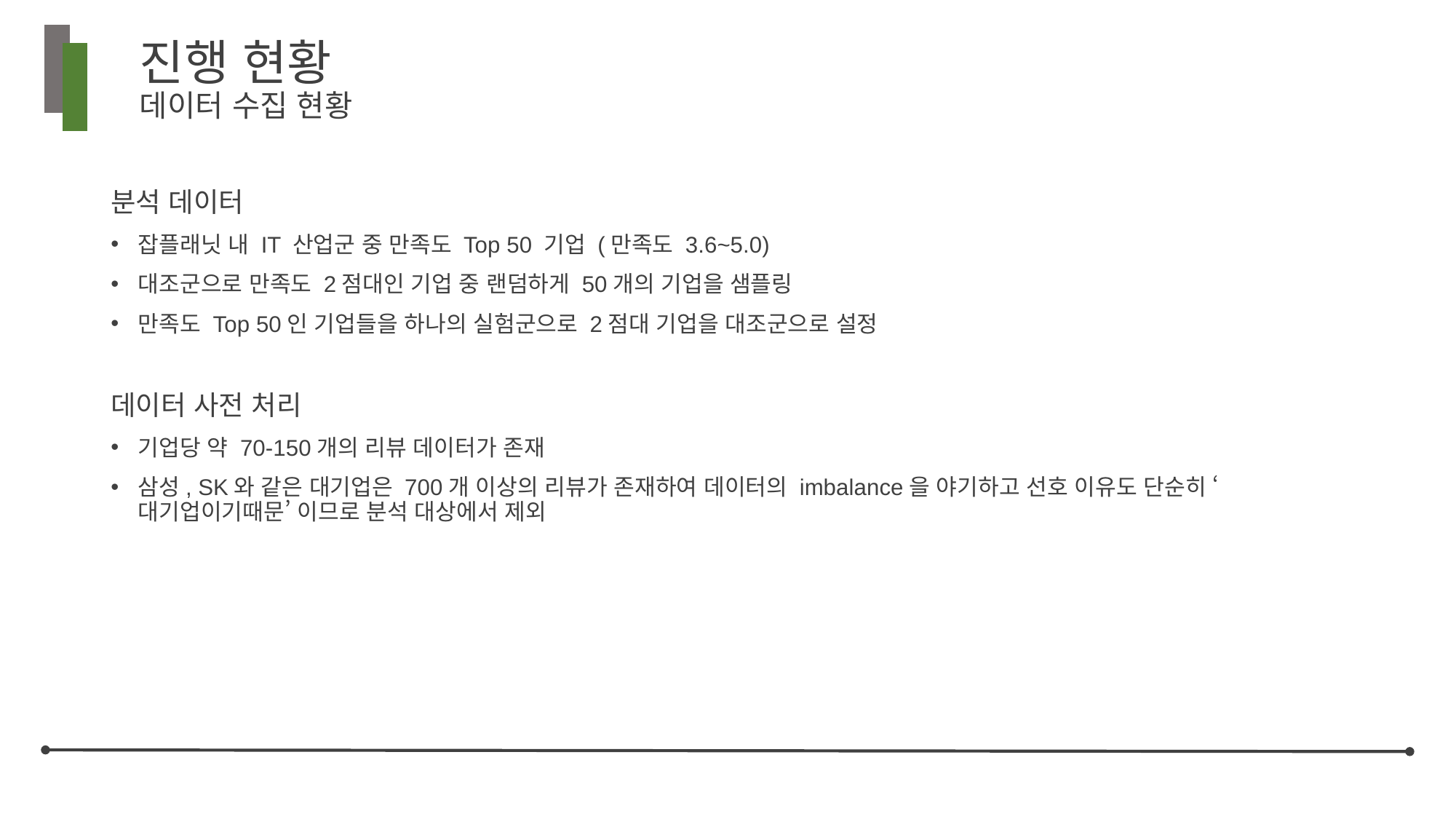

# 진행 현황 데이터 수집 현황
분석 데이터
잡플래닛 내 IT 산업군 중 만족도 Top 50 기업 (만족도 3.6~5.0)
대조군으로 만족도 2점대인 기업 중 랜덤하게 50개의 기업을 샘플링
만족도 Top 50인 기업들을 하나의 실험군으로 2점대 기업을 대조군으로 설정

데이터 사전 처리
기업당 약 70-150개의 리뷰 데이터가 존재
삼성, SK와 같은 대기업은 700개 이상의 리뷰가 존재하여 데이터의 imbalance을 야기하고 선호 이유도 단순히 ‘대기업이기때문’ 이므로 분석 대상에서 제외